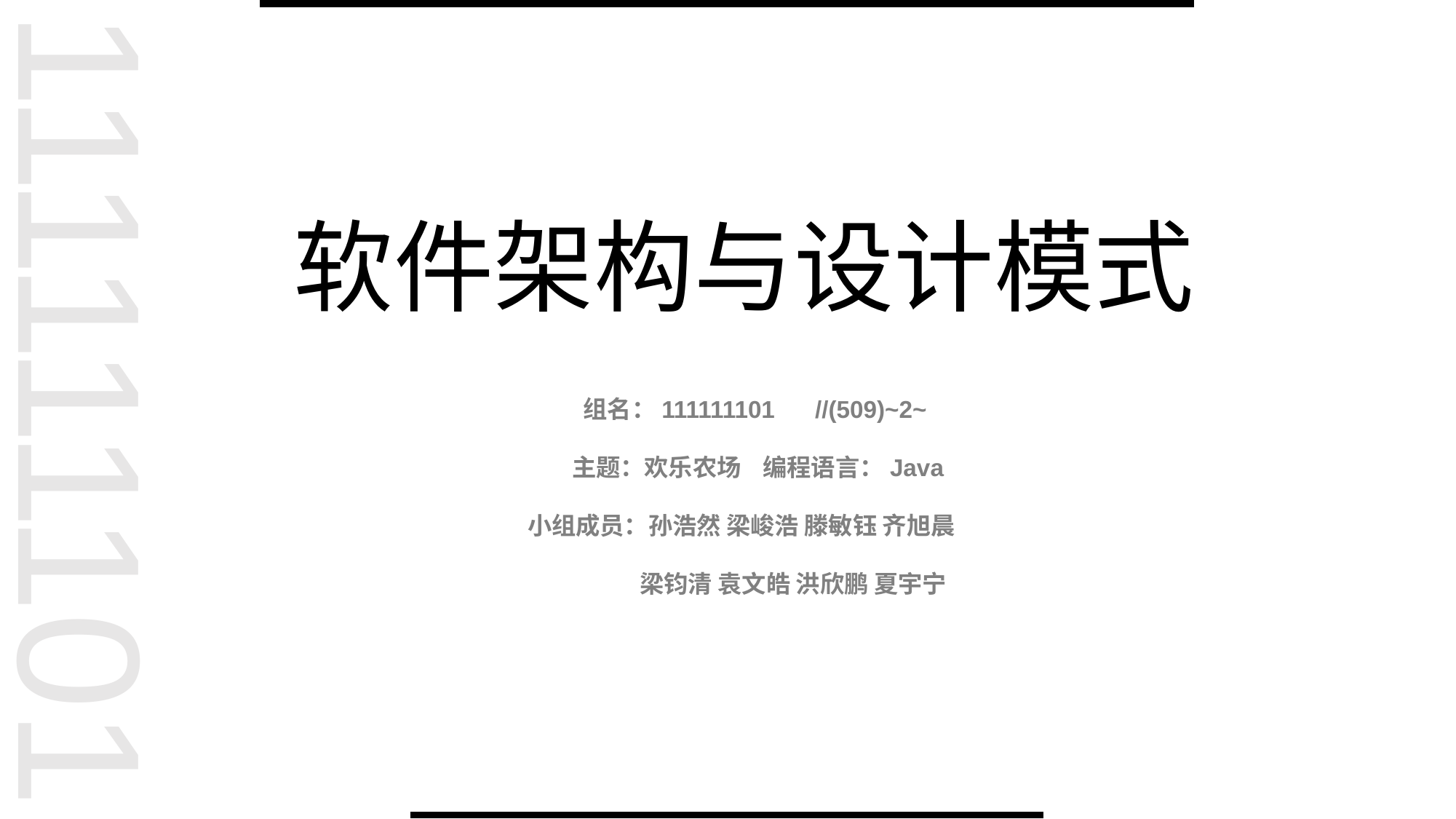

111111101

1
# 软件架构与设计模式
   组名：111111101      //(509)~2~

    主题：欢乐农场    编程语言：Java

小组成员：孙浩然 梁峻浩 滕敏钰 齐旭晨

                  梁钧清 袁文皓 洪欣鹏 夏宇宁